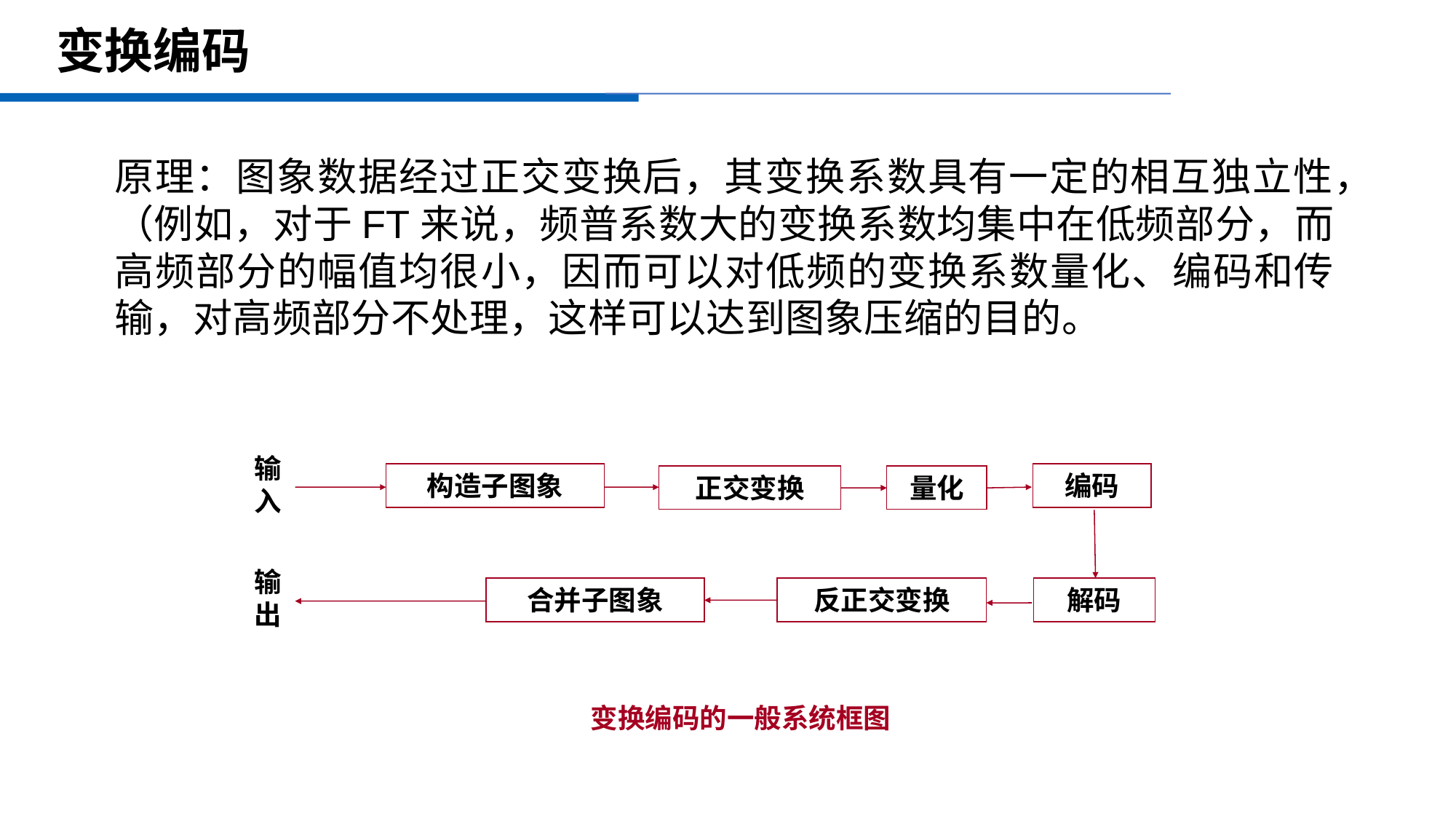

# 变换编码
原理：图象数据经过正交变换后，其变换系数具有一定的相互独立性，（例如，对于FT来说，频普系数大的变换系数均集中在低频部分，而高频部分的幅值均很小，因而可以对低频的变换系数量化、编码和传输，对高频部分不处理，这样可以达到图象压缩的目的。
输入
构造子图象
编码
正交变换
量化

输出
合并子图象
反正交变换
解码

变换编码的一般系统框图